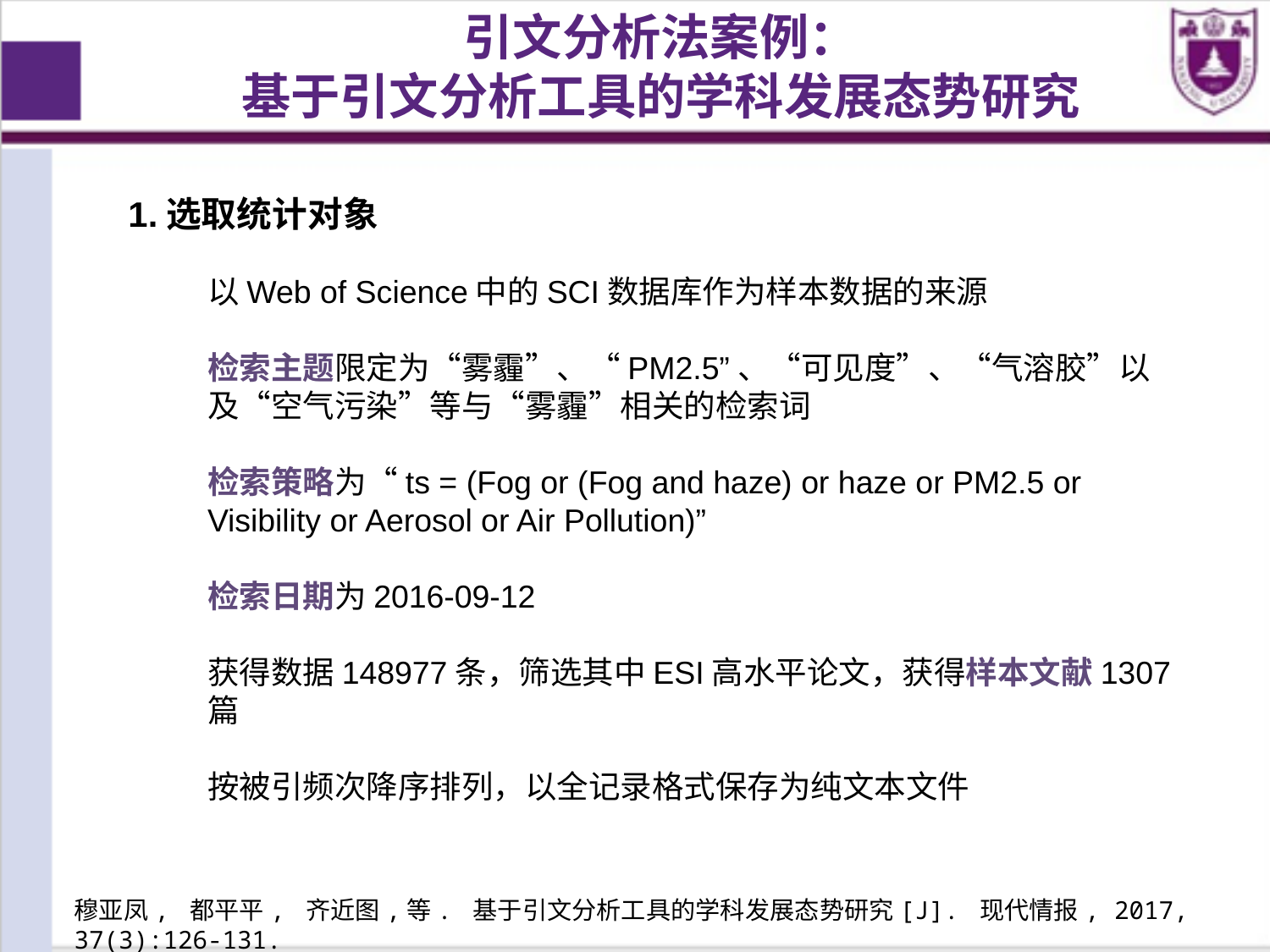

引文分析法案例：
基于引文分析工具的学科发展态势研究
1.选取统计对象
以Web of Science中的SCI数据库作为样本数据的来源

检索主题限定为“雾霾”、“PM2.5”、“可见度”、“气溶胶”以及“空气污染”等与“雾霾”相关的检索词

检索策略为“ts = (Fog or (Fog and haze) or haze or PM2.5 or Visibility or Aerosol or Air Pollution)”

检索日期为2016-09-12

获得数据148977条，筛选其中ESI高水平论文，获得样本文献1307篇

按被引频次降序排列，以全记录格式保存为纯文本文件
穆亚凤, 都平平, 齐近图,等. 基于引文分析工具的学科发展态势研究[J]. 现代情报, 2017, 37(3):126-131.